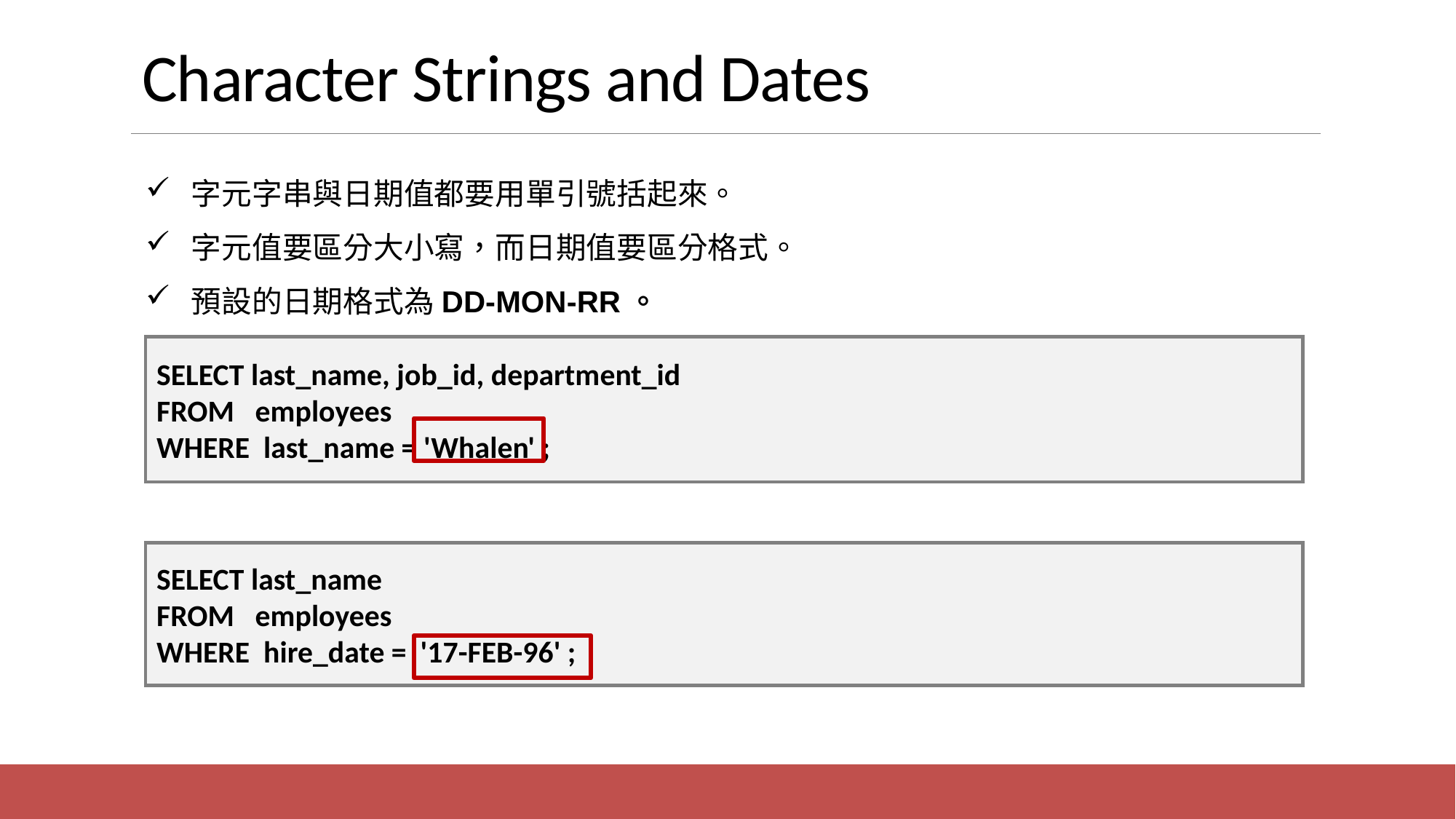

# Character Strings and Dates
  字元字串與日期值都要用單引號括起來。
  字元值要區分大小寫，而日期值要區分格式。
  預設的日期格式為DD-MON-RR。
SELECT last_name, job_id, department_id
FROM   employees
WHERE  last_name = 'Whalen' ;

SELECT last_name
FROM   employees
WHERE  hire_date =  '17-FEB-96' ;